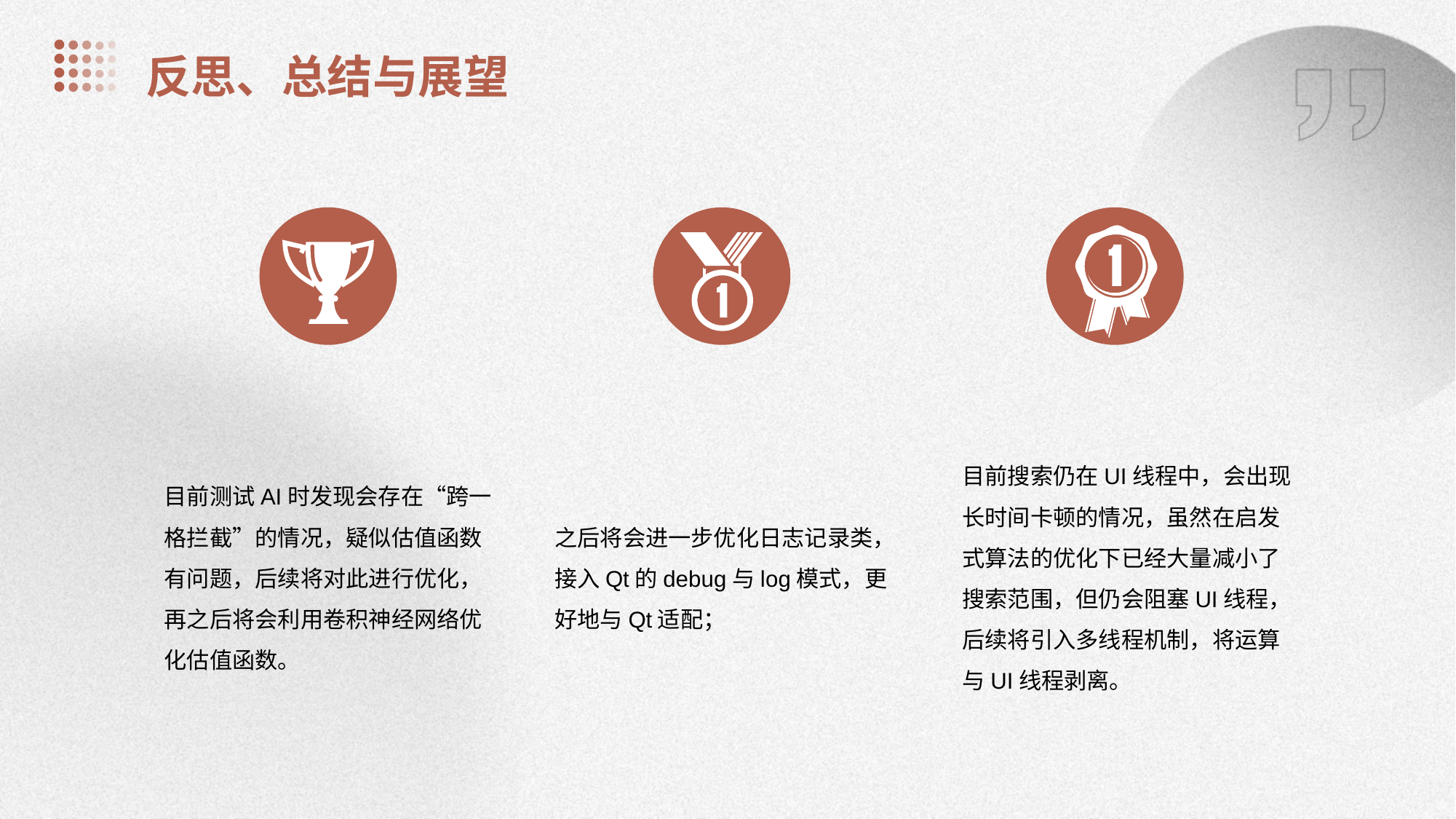

反思、总结与展望

目前测试AI时发现会存在“跨一格拦截”的情况，疑似估值函数有问题，后续将对此进行优化，再之后将会利用卷积神经网络优化估值函数。
之后将会进一步优化日志记录类，接入Qt的debug与log模式，更好地与Qt适配；
目前搜索仍在UI线程中，会出现长时间卡顿的情况，虽然在启发式算法的优化下已经大量减小了搜索范围，但仍会阻塞UI线程，后续将引入多线程机制，将运算与UI线程剥离。